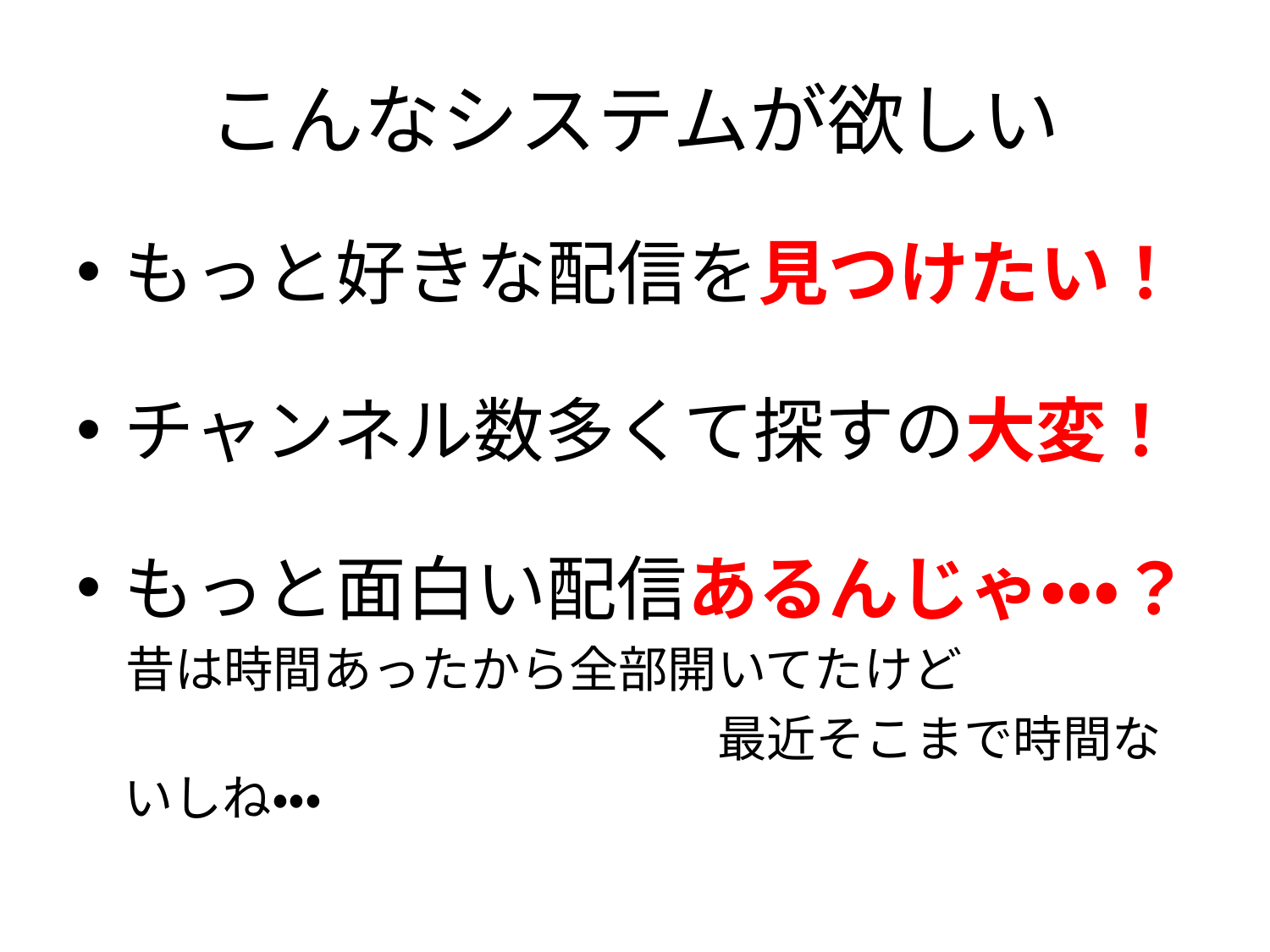

# こんなシステムが欲しい
もっと好きな配信を見つけたい！
チャンネル数多くて探すの大変！
もっと面白い配信あるんじゃ・・・？
　昔は時間あったから全部開いてたけど
　　　　　　　　　　　　　最近そこまで時間ないしね・・・